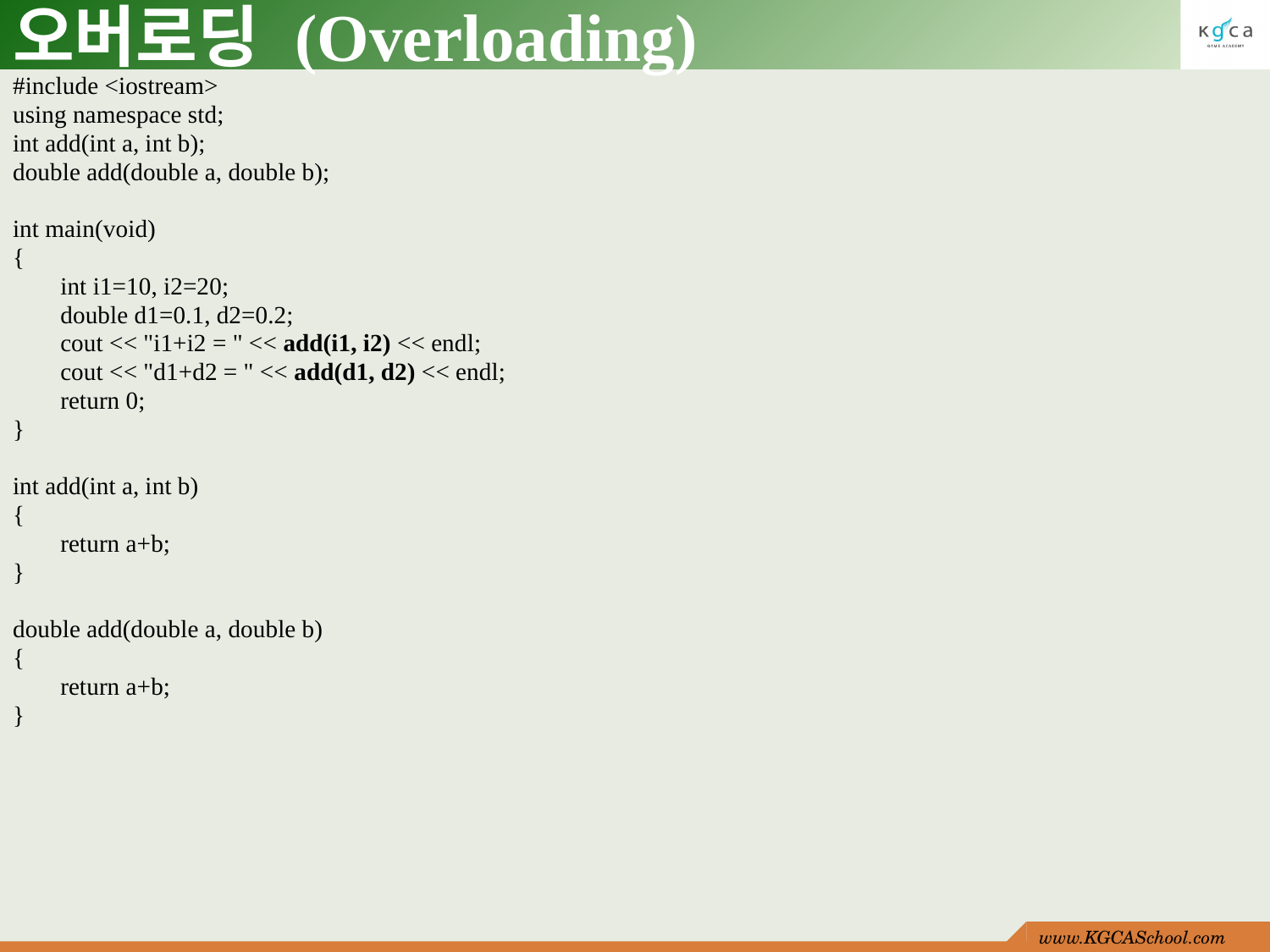

# 오버로딩 (Overloading)
#include <iostream>
using namespace std;
int add(int a, int b);
double add(double a, double b);

int main(void)
{
	int i1=10, i2=20;
	double d1=0.1, d2=0.2;
	cout << "i1+i2 = " << add(i1, i2) << endl;
	cout << "d1+d2 = " << add(d1, d2) << endl;
	return 0;
}

int add(int a, int b)
{
	return a+b;
}

double add(double a, double b)
{
	return a+b;
}